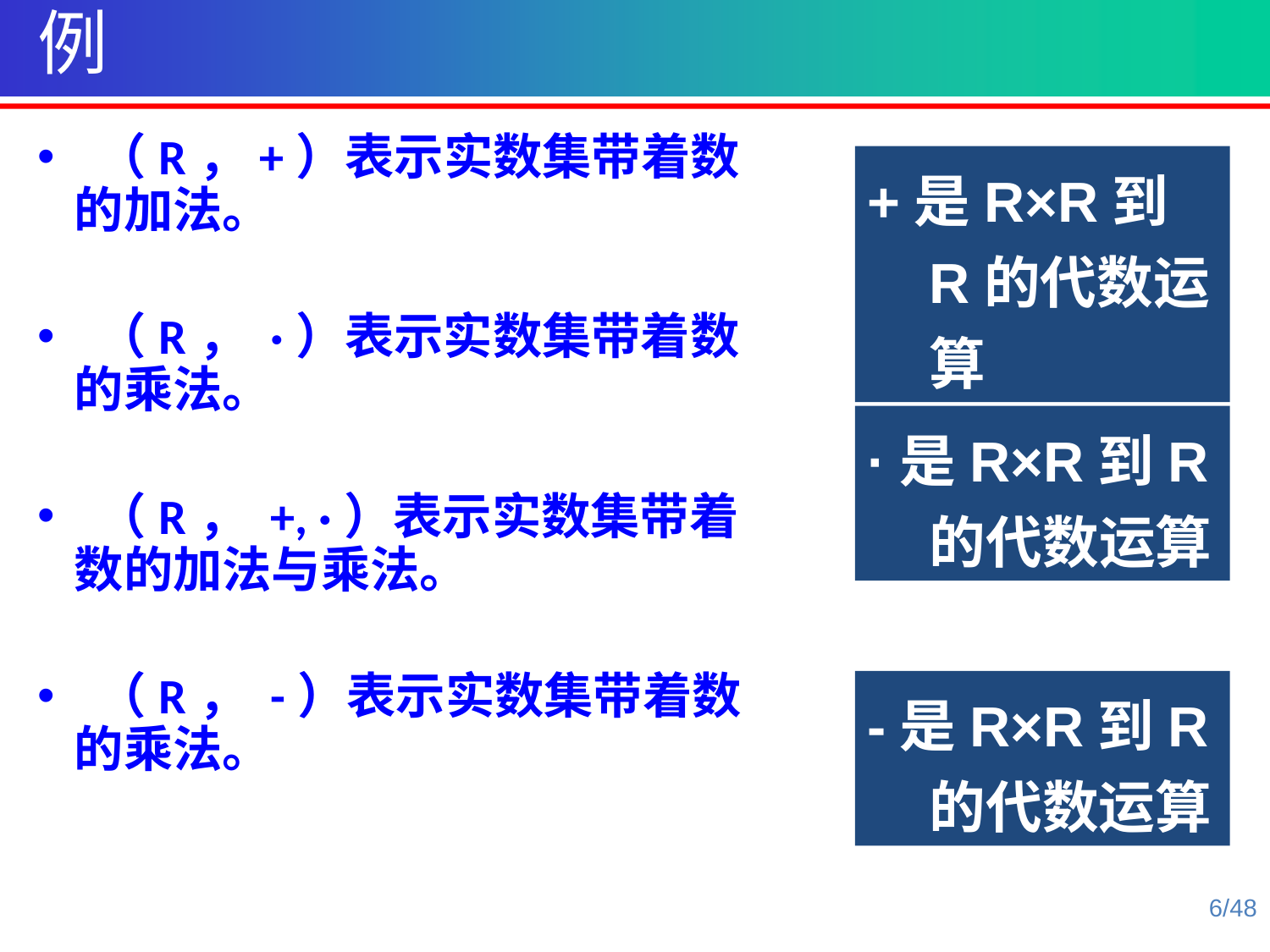

例
 （R，+）表示实数集带着数的加法。

 （R， ·）表示实数集带着数的乘法。

 （R， +, ·）表示实数集带着数的加法与乘法。

 （R， -）表示实数集带着数的乘法。

+是R×R到R的代数运算
·是R×R到R的代数运算
-是R×R到R的代数运算
6/48